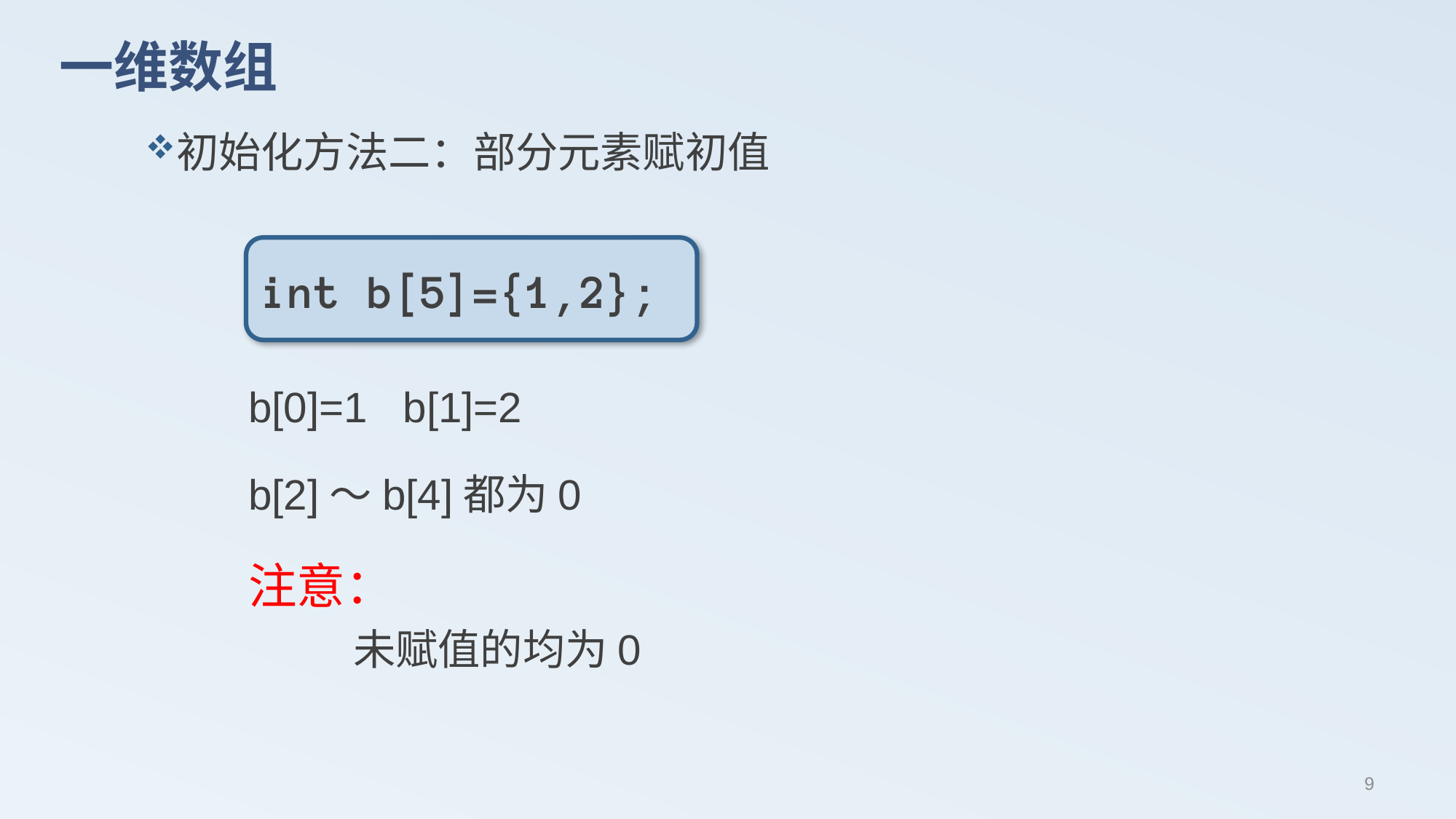

# 一维数组
初始化方法二：部分元素赋初值
int b[5]={1,2};
b[0]=1   b[1]=2
b[2]～b[4]都为0
注意：
          未赋值的均为0